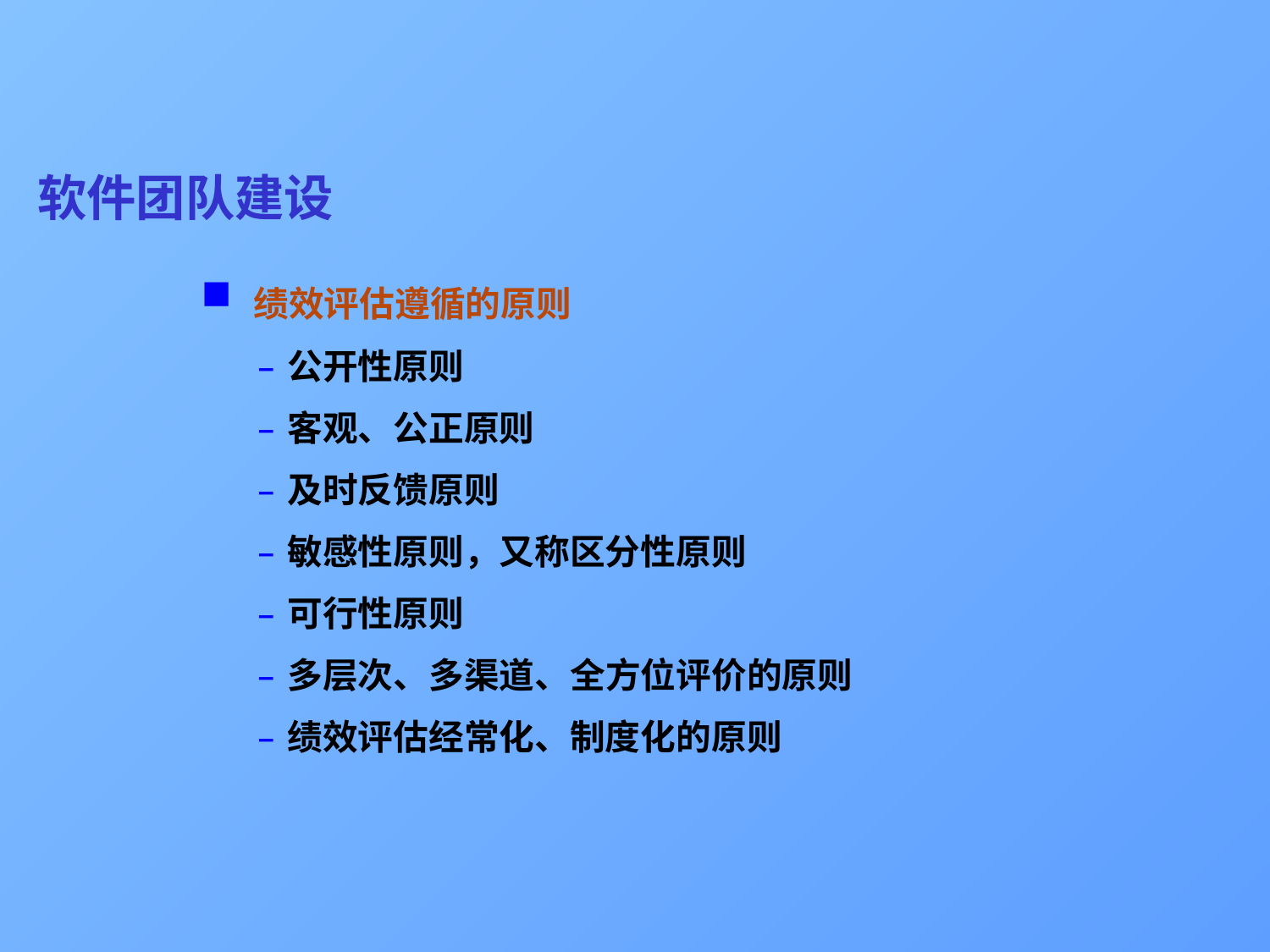

# 软件团队建设
 绩效评估遵循的原则
公开性原则
客观、公正原则
及时反馈原则
敏感性原则，又称区分性原则
可行性原则
多层次、多渠道、全方位评价的原则
绩效评估经常化、制度化的原则